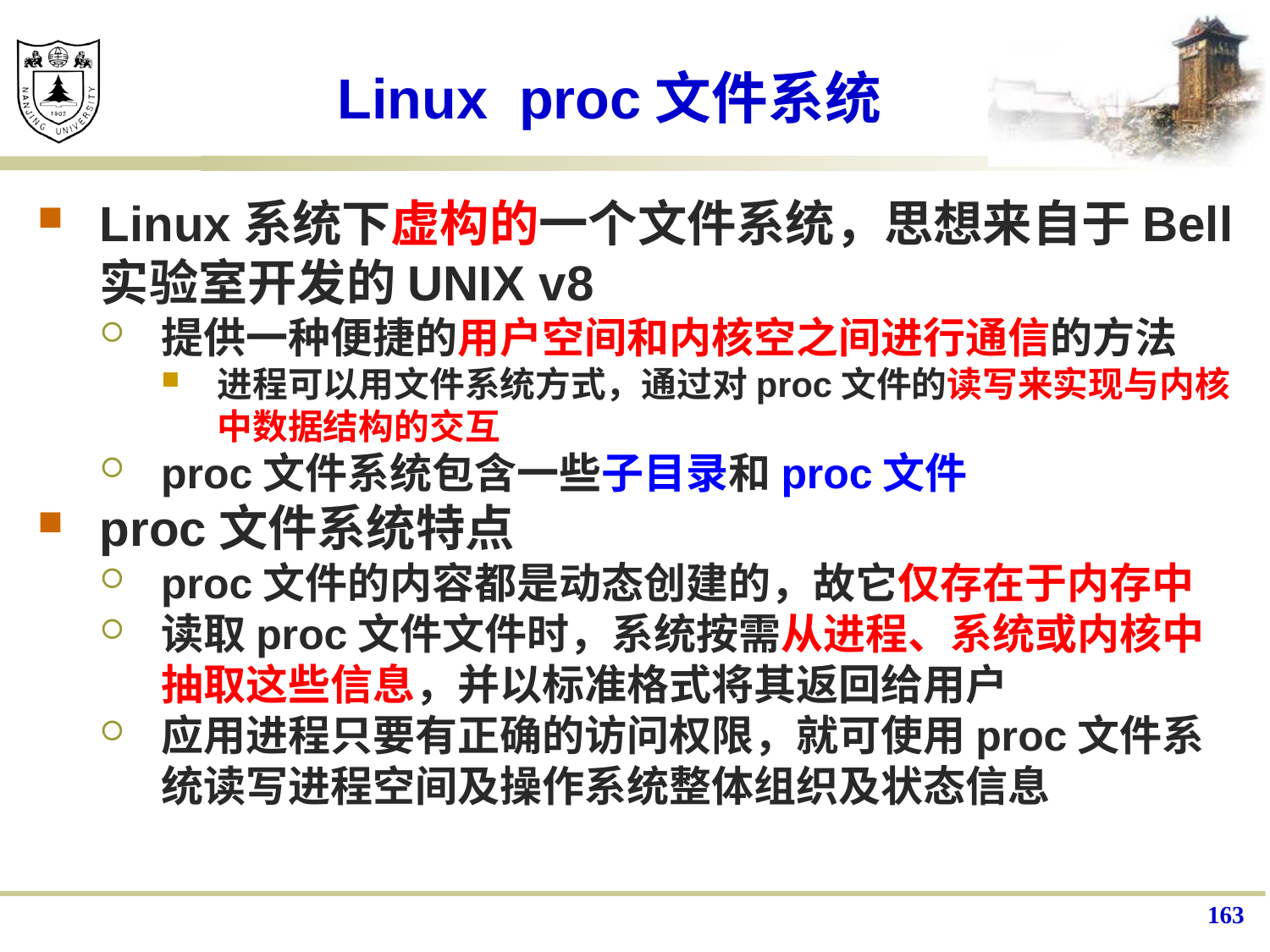

# Linux  proc文件系统
Linux系统下虚构的一个文件系统，思想来自于Bell实验室开发的UNIX v8
提供一种便捷的用户空间和内核空之间进行通信的方法
进程可以用文件系统方式，通过对proc文件的读写来实现与内核中数据结构的交互
proc文件系统包含一些子目录和proc文件
proc文件系统特点
proc文件的内容都是动态创建的，故它仅存在于内存中
读取proc文件文件时，系统按需从进程、系统或内核中抽取这些信息，并以标准格式将其返回给用户
应用进程只要有正确的访问权限，就可使用proc文件系统读写进程空间及操作系统整体组织及状态信息
163